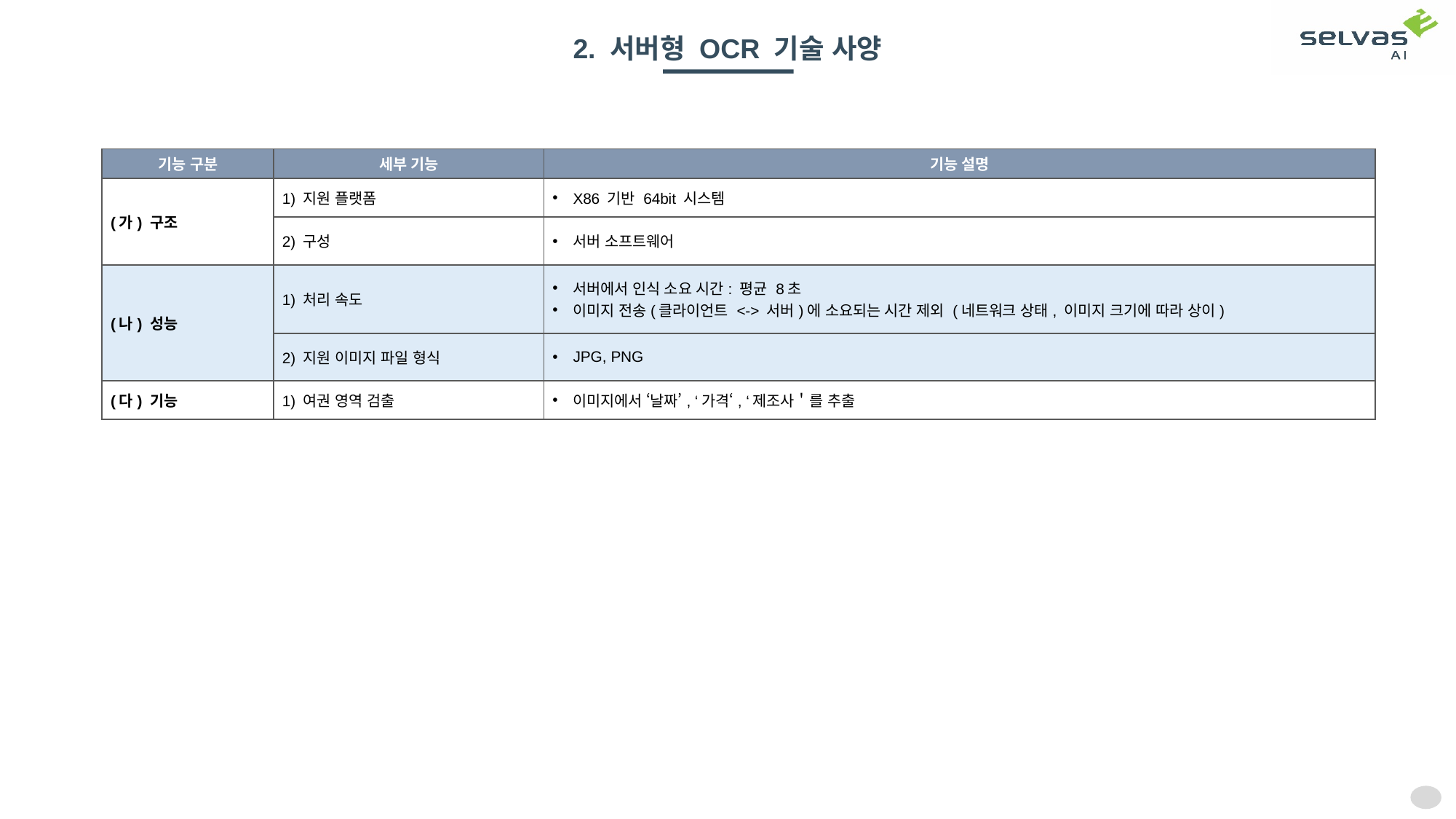

2. 서버형 OCR 기술 사양
| 기능 구분 | 세부 기능 | 기능 설명 |
| --- | --- | --- |
| (가) 구조 | 1) 지원 플랫폼 | X86 기반 64bit 시스템 |
|  | 2) 구성 | 서버 소프트웨어 |
| (나) 성능 | 1) 처리 속도 | 서버에서 인식 소요 시간: 평균 8초 이미지 전송(클라이언트 <-> 서버)에 소요되는 시간 제외 (네트워크 상태, 이미지 크기에 따라 상이) |
|  | 2) 지원 이미지 파일 형식 | JPG, PNG |
| (다) 기능 | 1) 여권 영역 검출 | 이미지에서 ‘날짜’, ‘가격‘, ‘제조사＇를 추출 |
5